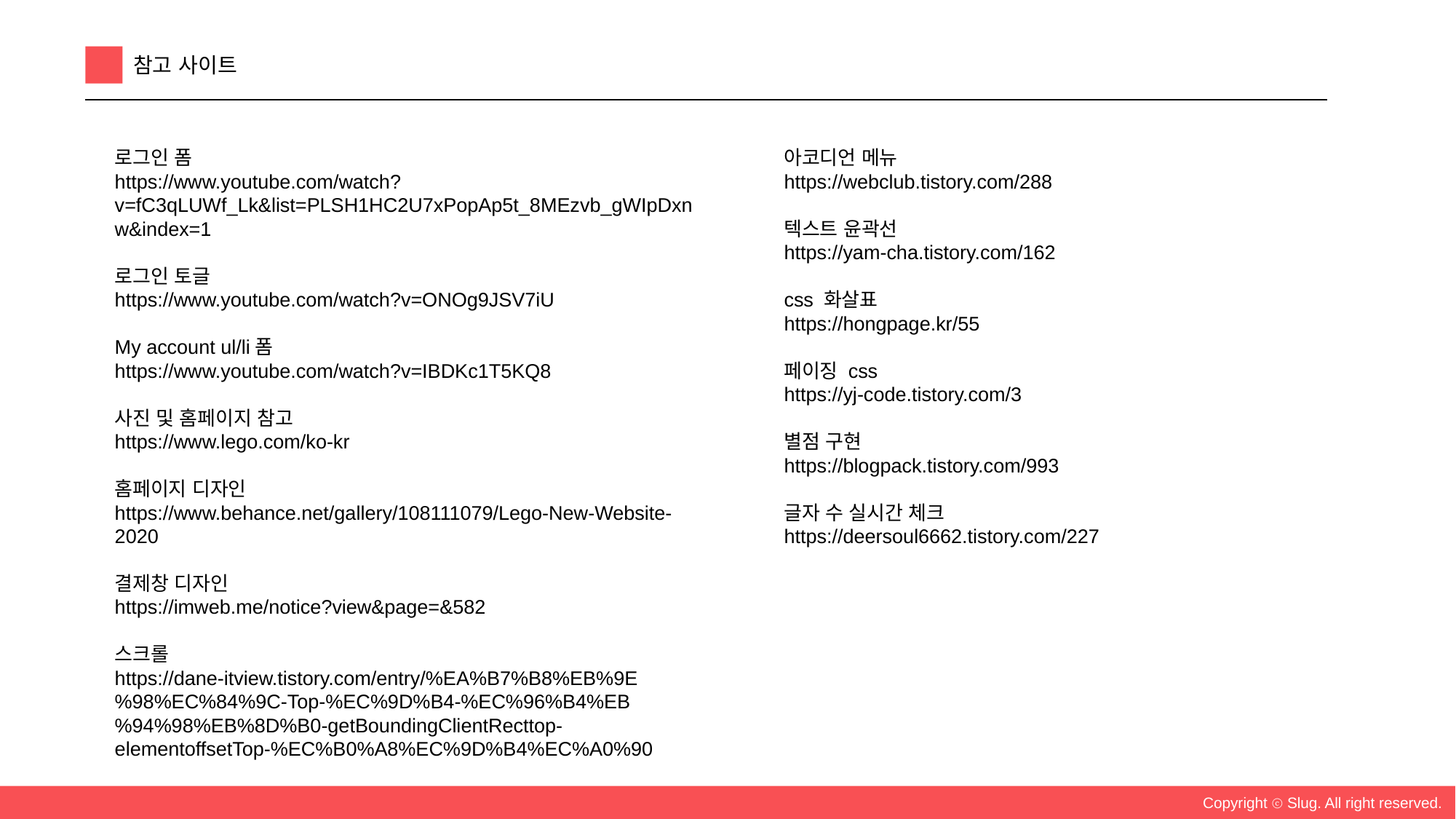

참고 사이트
로그인 폼
https://www.youtube.com/watch?v=fC3qLUWf_Lk&list=PLSH1HC2U7xPopAp5t_8MEzvb_gWIpDxnw&index=1

로그인 토글
https://www.youtube.com/watch?v=ONOg9JSV7iU

My account ul/li폼
https://www.youtube.com/watch?v=IBDKc1T5KQ8

사진 및 홈페이지 참고
https://www.lego.com/ko-kr

홈페이지 디자인
https://www.behance.net/gallery/108111079/Lego-New-Website-2020

결제창 디자인
https://imweb.me/notice?view&page=&582

스크롤
https://dane-itview.tistory.com/entry/%EA%B7%B8%EB%9E%98%EC%84%9C-Top-%EC%9D%B4-%EC%96%B4%EB%94%98%EB%8D%B0-getBoundingClientRecttop-elementoffsetTop-%EC%B0%A8%EC%9D%B4%EC%A0%90
아코디언 메뉴
https://webclub.tistory.com/288

텍스트 윤곽선
https://yam-cha.tistory.com/162

css 화살표
https://hongpage.kr/55

페이징 css
https://yj-code.tistory.com/3

별점 구현
https://blogpack.tistory.com/993

글자 수 실시간 체크
https://deersoul6662.tistory.com/227

Copyright ⓒ Slug. All right reserved.